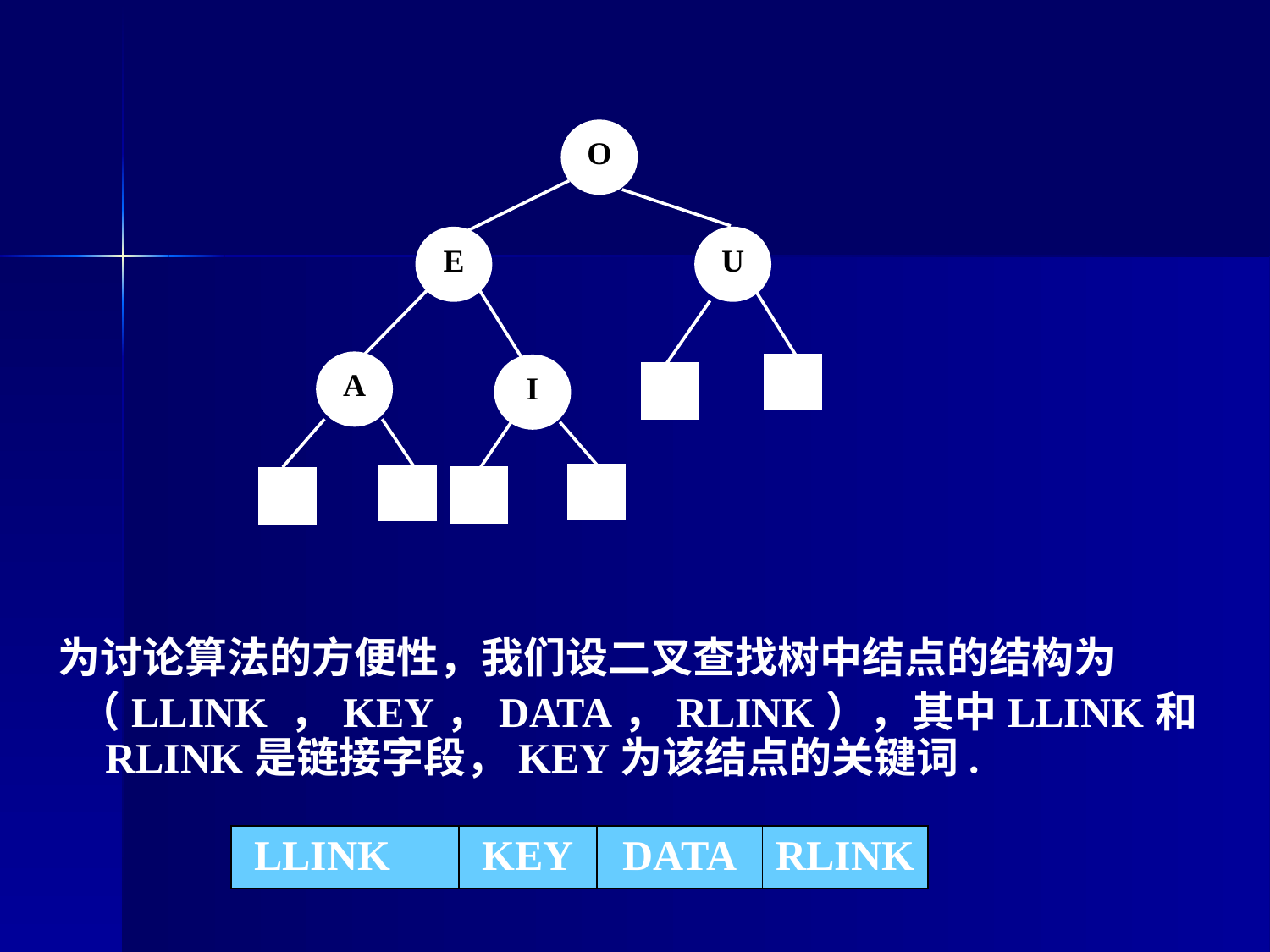

为讨论算法的方便性，我们设二叉查找树中结点的结构为
 （LLINK ，KEY，DATA，RLINK），其中LLINK和RLINK是链接字段，KEY为该结点的关键词.

O

E
U

A

I

| LLINK | KEY | DATA | RLINK |
| --- | --- | --- | --- |